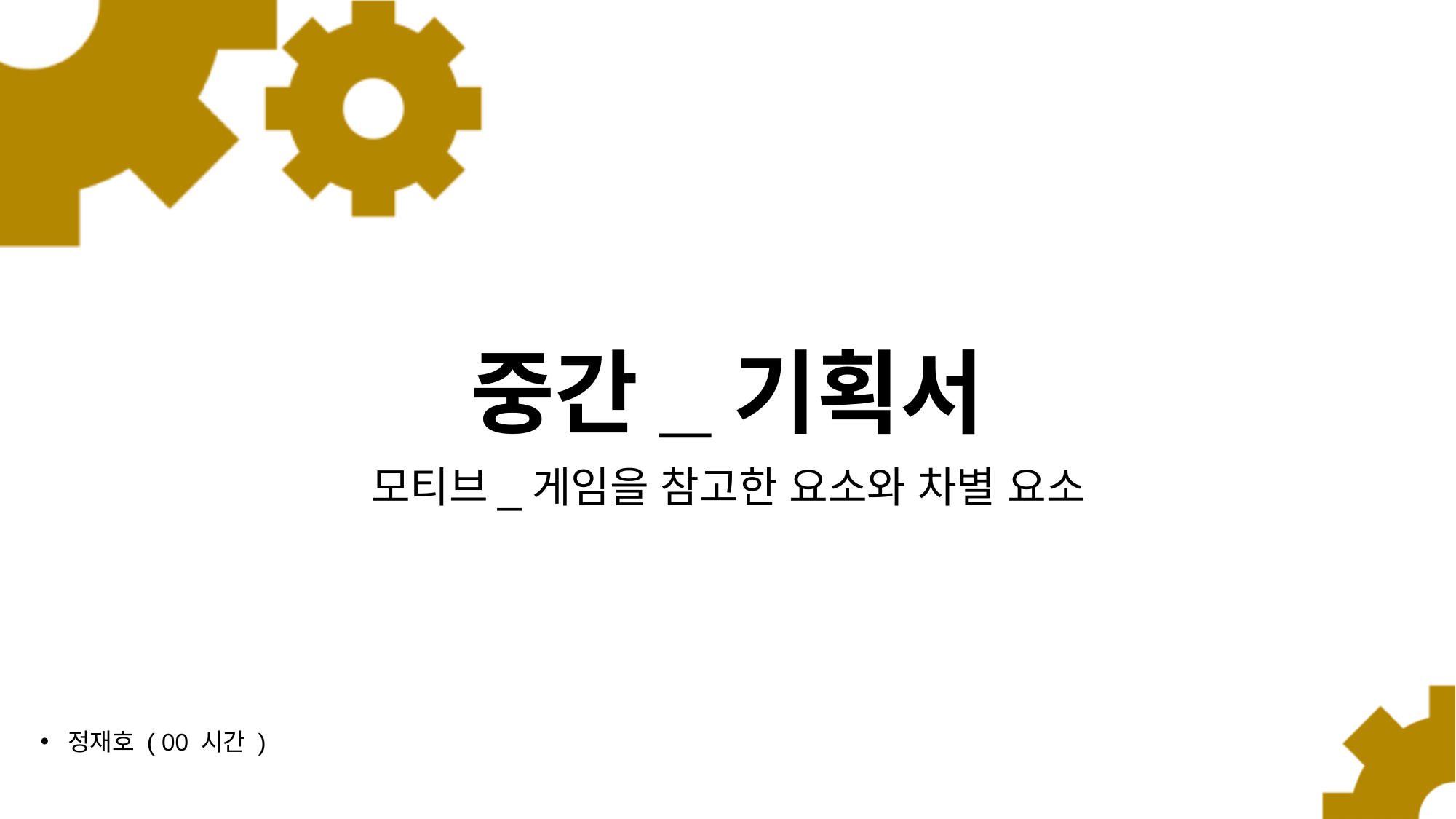

# 중간_기획서
모티브_게임을 참고한 요소와 차별 요소
정재호 ( 00 시간 )